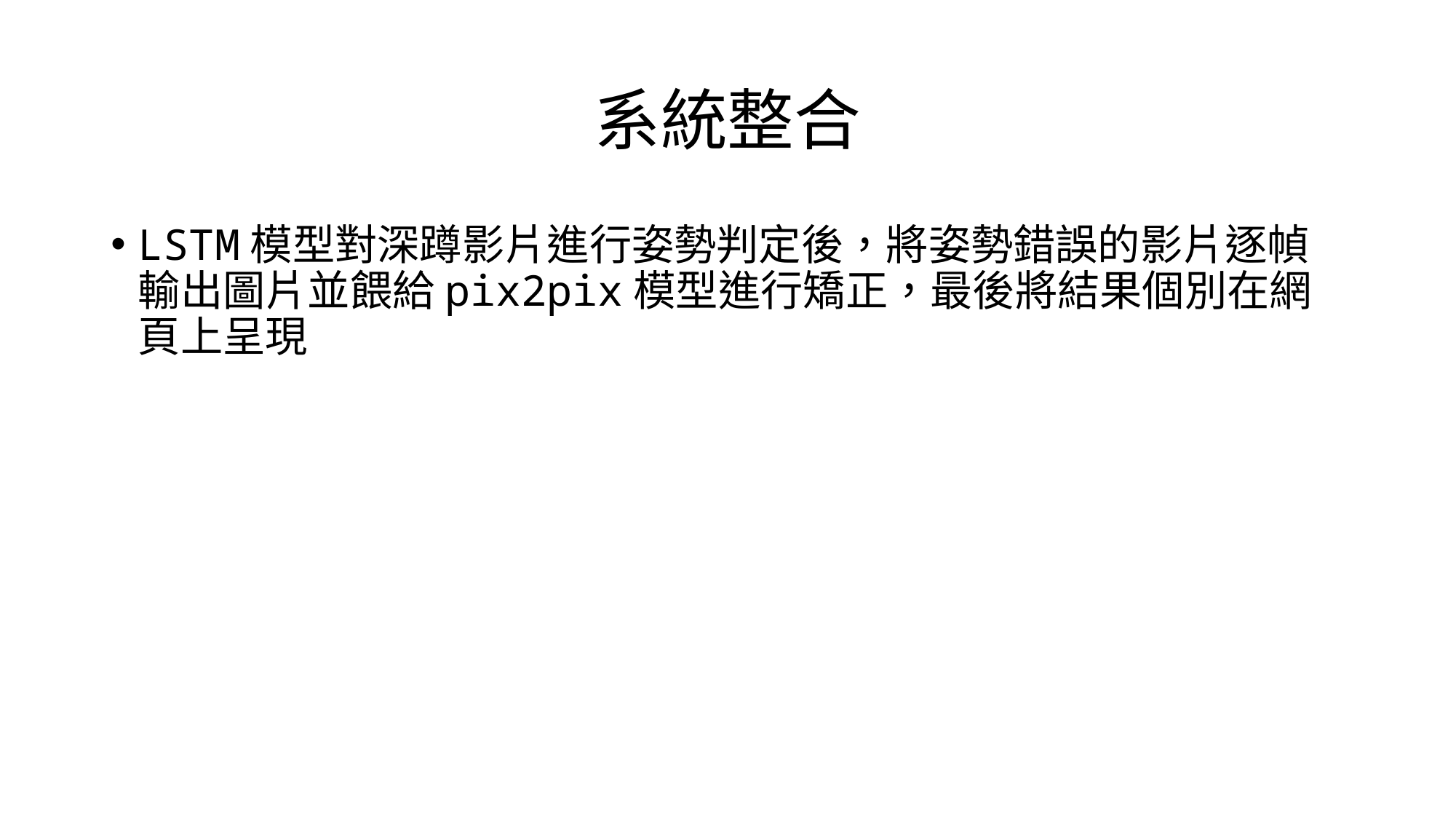

# 系統整合
LSTM模型對深蹲影片進行姿勢判定後，將姿勢錯誤的影片逐幀輸出圖片並餵給pix2pix模型進行矯正，最後將結果個別在網頁上呈現